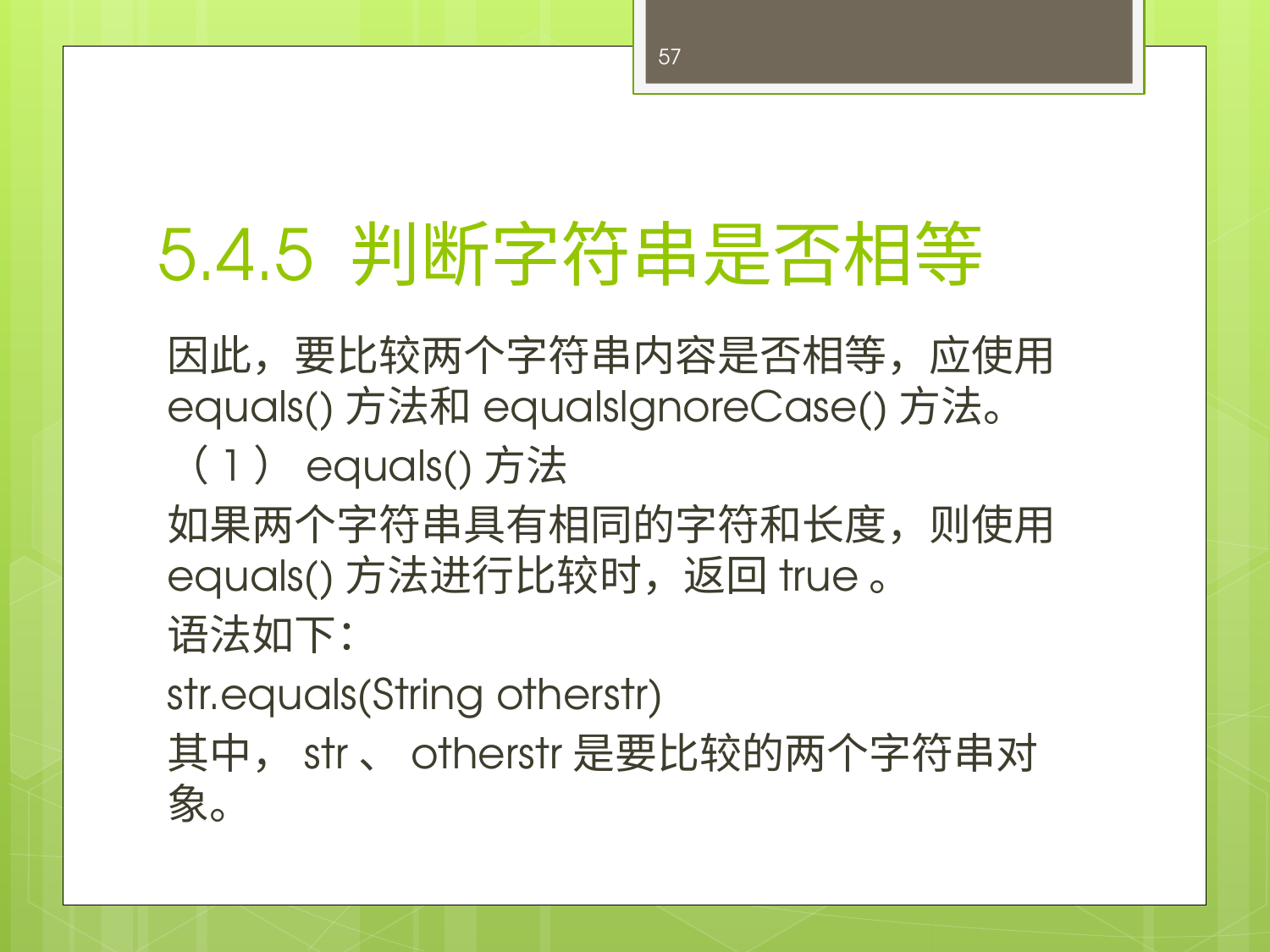

57
# 5.4.5 判断字符串是否相等
因此，要比较两个字符串内容是否相等，应使用equals()方法和equalsIgnoreCase()方法。
（1）equals()方法
如果两个字符串具有相同的字符和长度，则使用equals()方法进行比较时，返回true。
语法如下：
str.equals(String otherstr)
其中，str、otherstr是要比较的两个字符串对象。